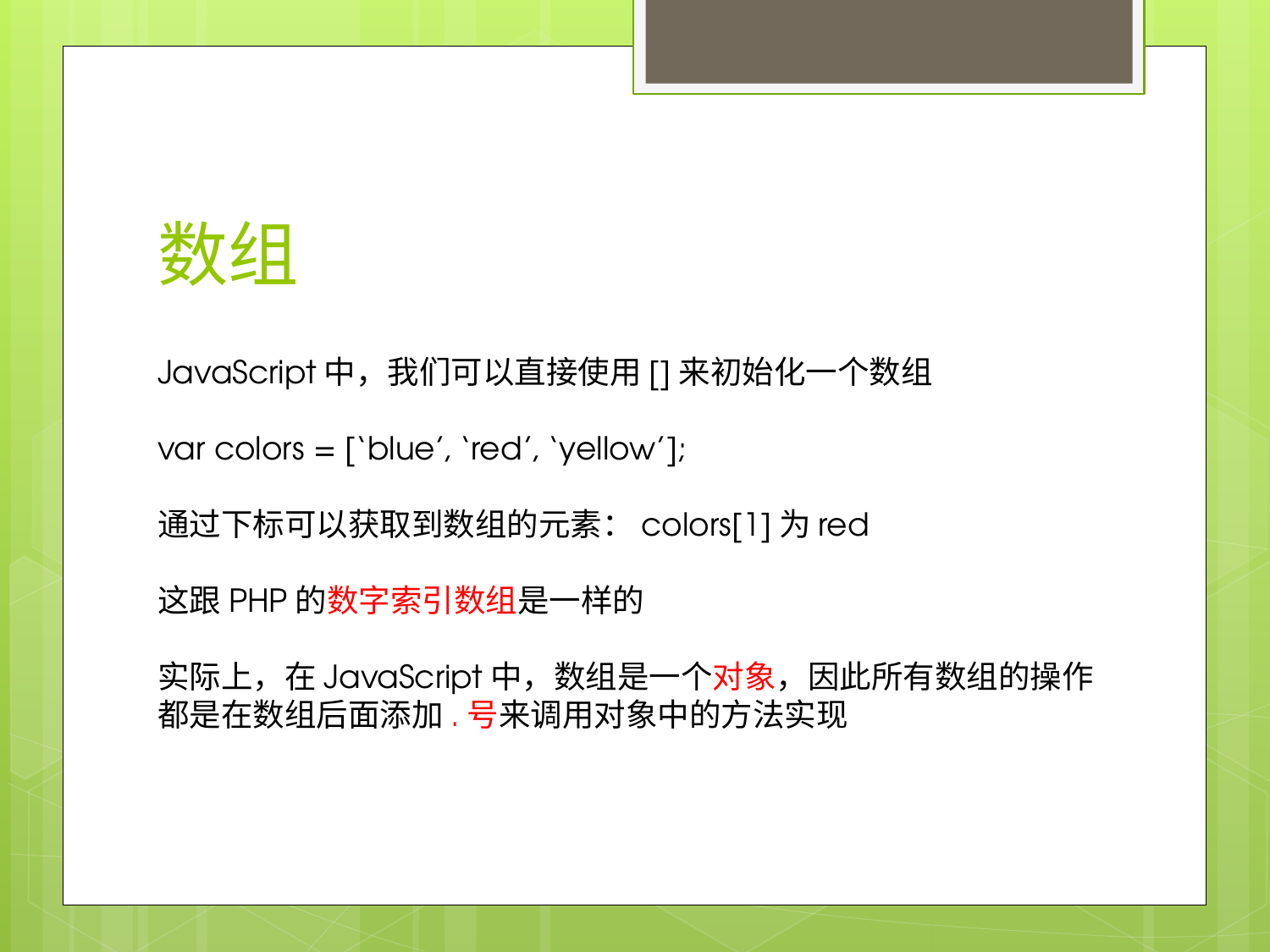

# 数组
JavaScript中，我们可以直接使用[]来初始化一个数组

var colors = [‘blue’, ‘red’, ‘yellow’];

通过下标可以获取到数组的元素：colors[1]为red

这跟PHP的数字索引数组是一样的

实际上，在JavaScript中，数组是一个对象，因此所有数组的操作都是在数组后面添加.号来调用对象中的方法实现